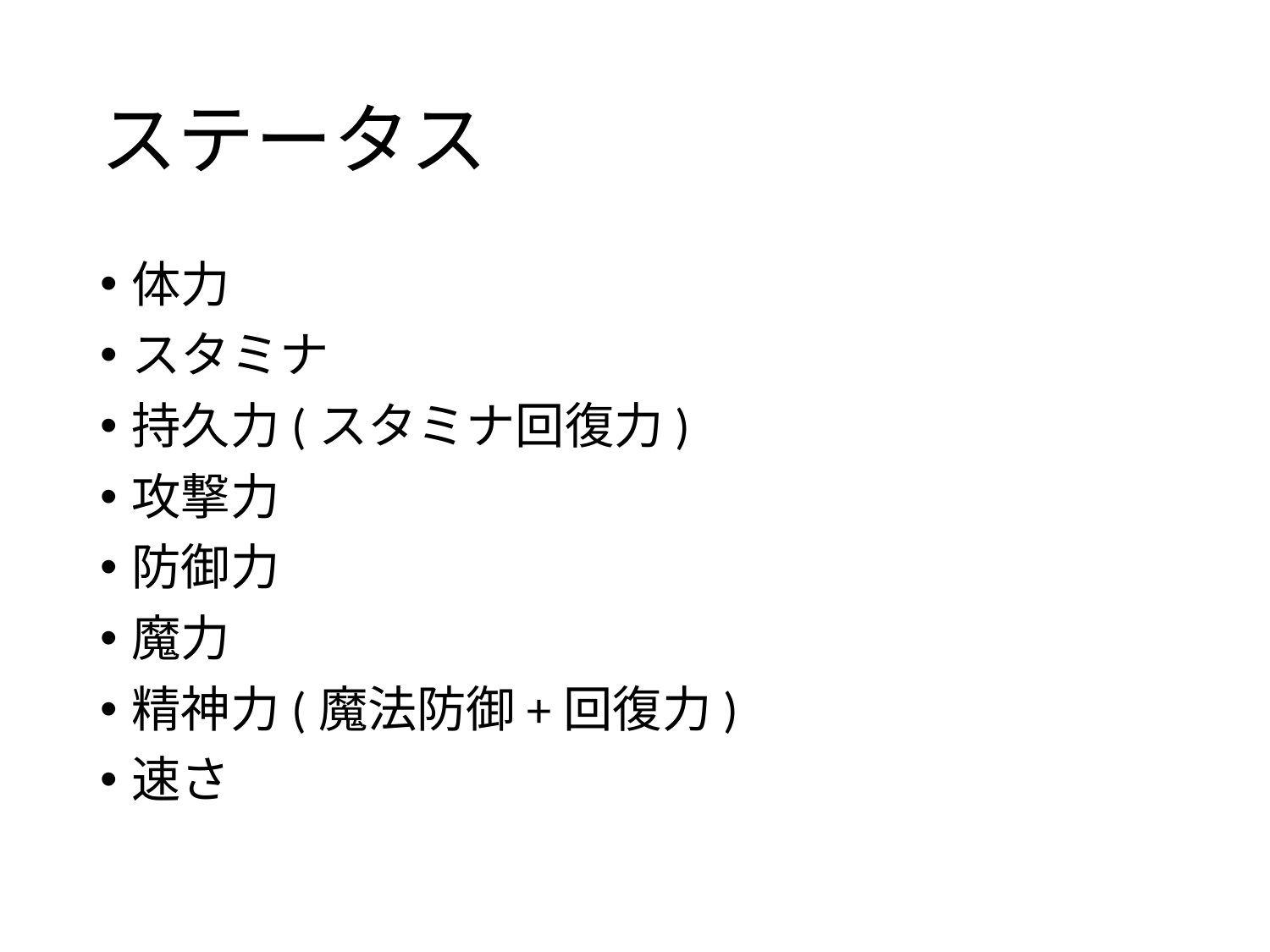

# ステータス
体力
スタミナ
持久力(スタミナ回復力)
攻撃力
防御力
魔力
精神力(魔法防御+回復力)
速さ